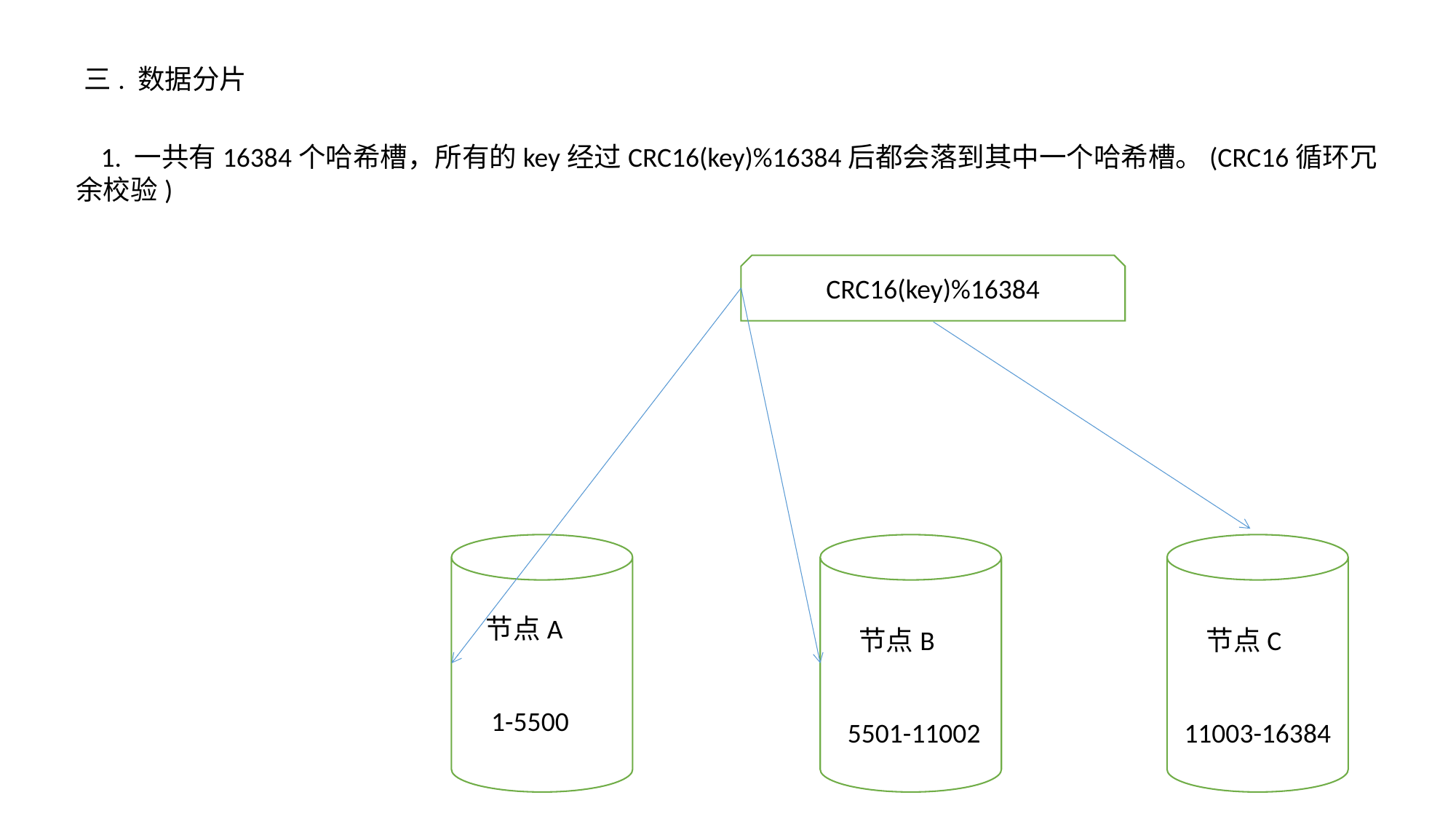

三. 数据分片
    1. 一共有16384个哈希槽，所有的key经过CRC16(key)%16384后都会落到其中一个哈希槽。(CRC16循环冗余校验)

CRC16(key)%16384

节点A
1-5500

节点B
5501-11002

节点C
11003-16384